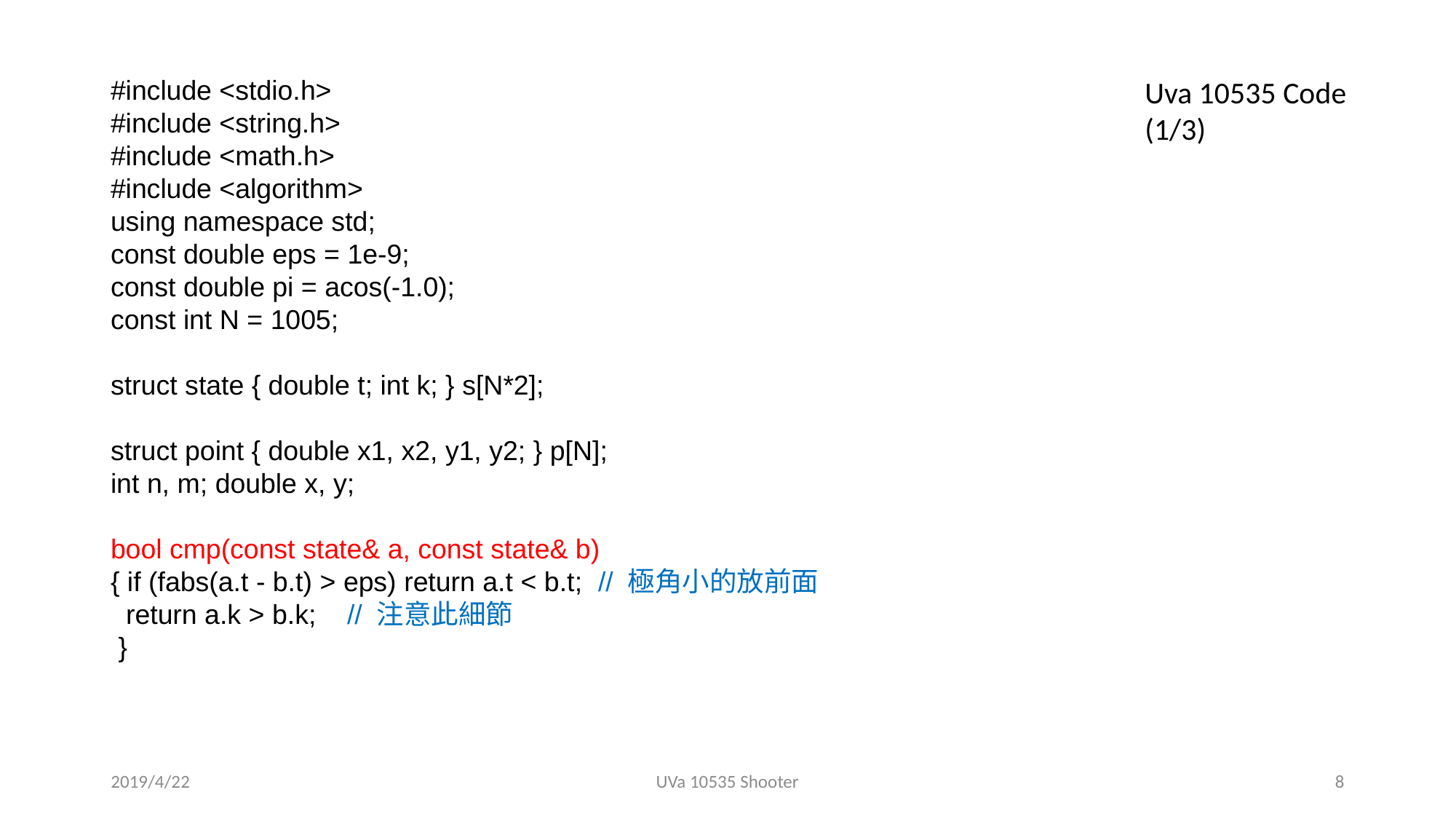

#include <stdio.h>
#include <string.h>
#include <math.h>
#include <algorithm>
using namespace std;
const double eps = 1e-9;
const double pi = acos(-1.0);
const int N = 1005;

struct state { double t; int k; } s[N*2];

struct point { double x1, x2, y1, y2; } p[N];
int n, m; double x, y;

bool cmp(const state& a, const state& b)
{ if (fabs(a.t - b.t) > eps) return a.t < b.t;  // 極角小的放前面
  return a.k > b.k;    // 注意此細節
 }
Uva 10535 Code (1/3)
2019/4/22
UVa 10535 Shooter
8